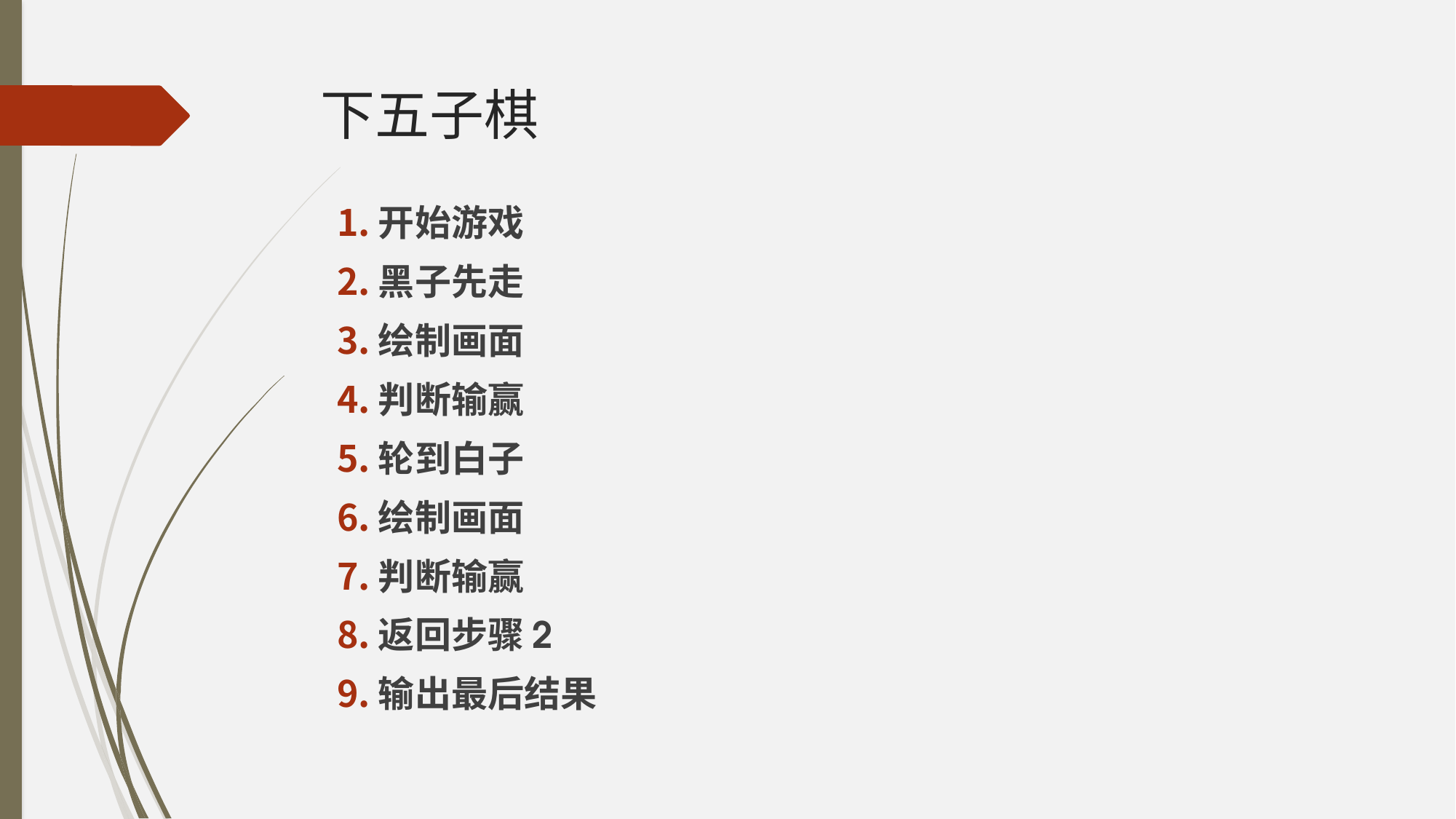

# 下五子棋
开始游戏
黑子先走
绘制画面
判断输赢
轮到白子
绘制画面
判断输赢
返回步骤2
输出最后结果